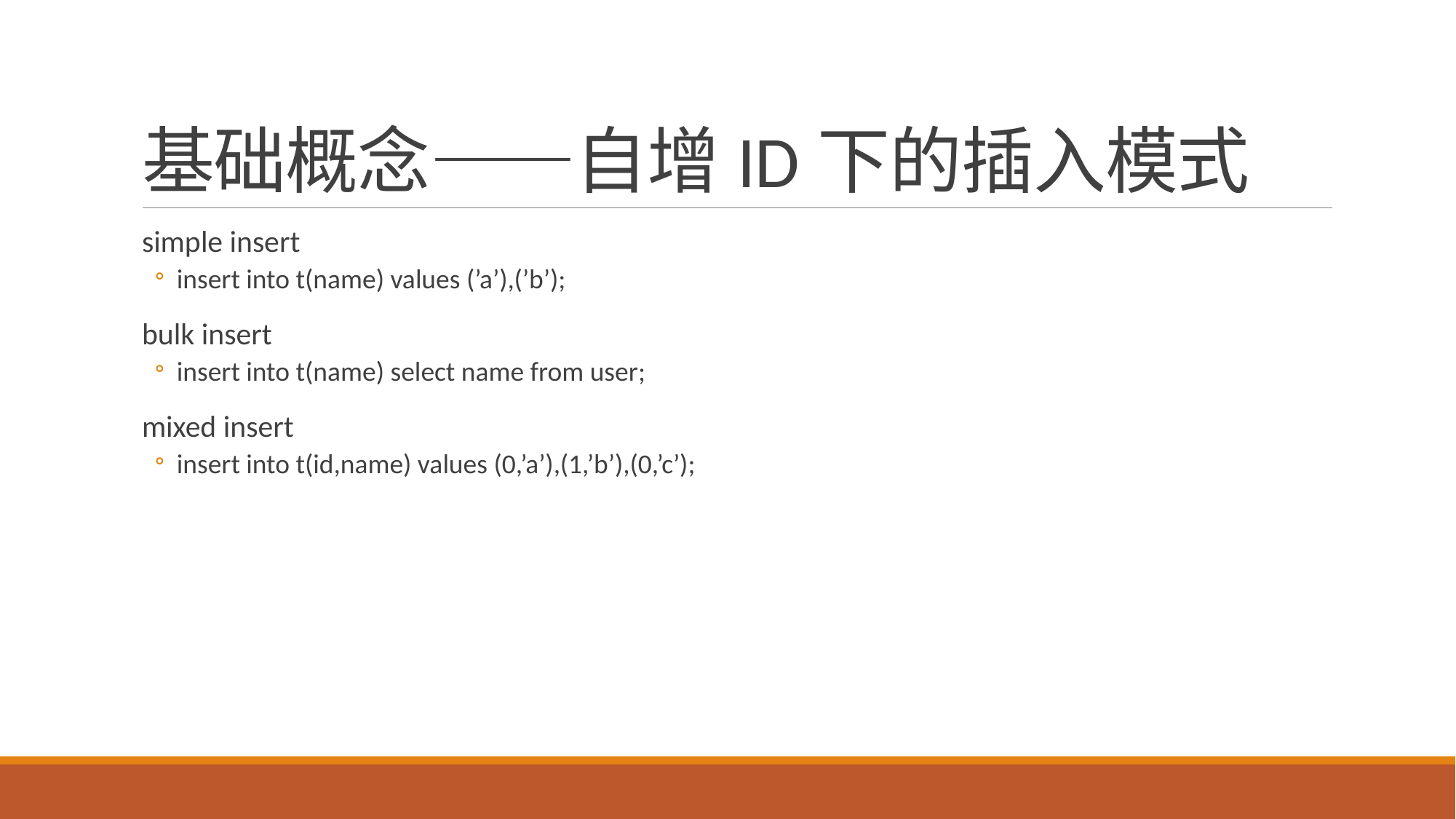

# 基础概念——自增ID下的插入模式
simple insert
insert into t(name) values (’a’),(’b’);
bulk insert
insert into t(name) select name from user;
mixed insert
insert into t(id,name) values (0,’a’),(1,’b’),(0,’c’);